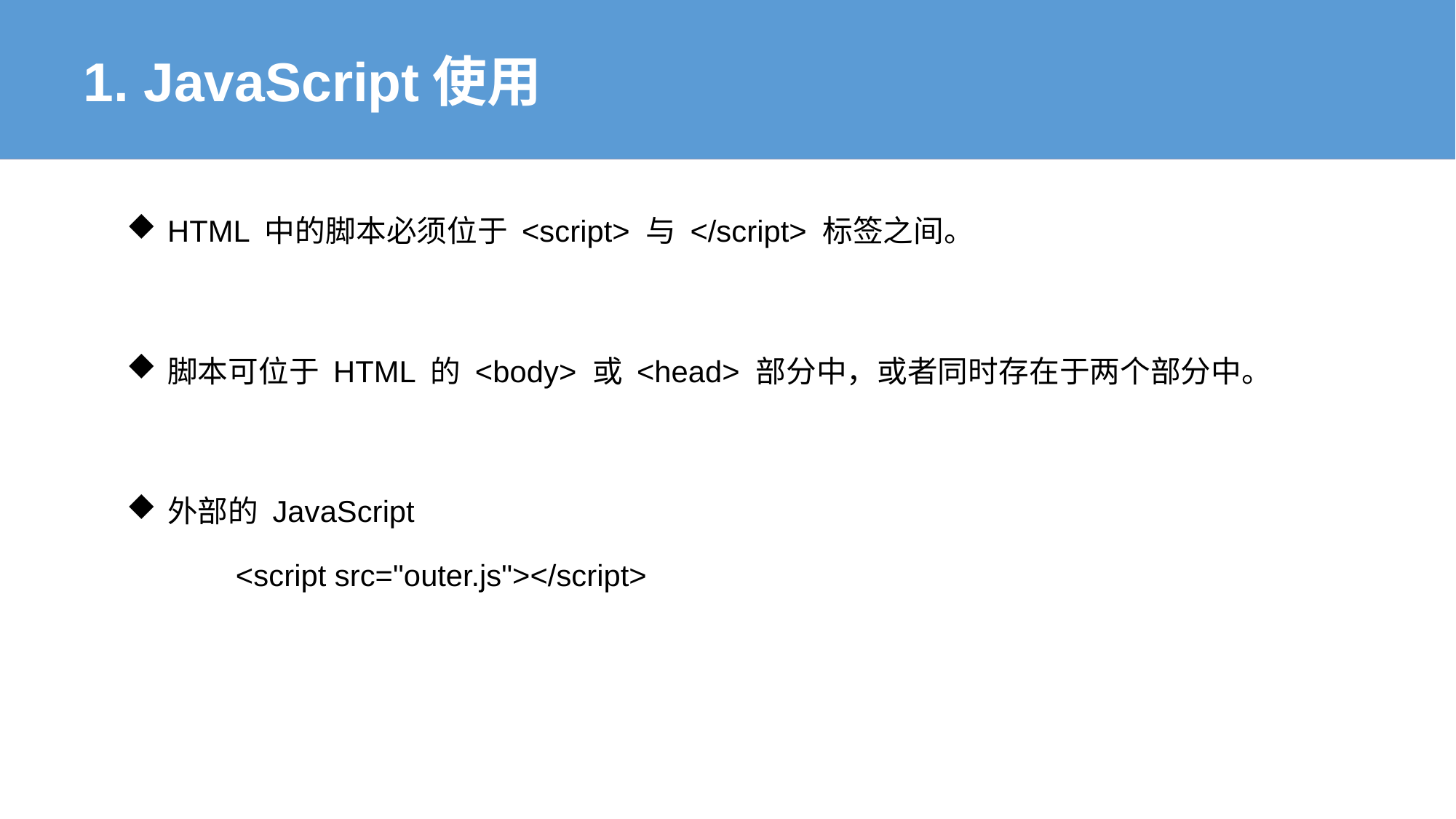

1. JavaScript使用

HTML 中的脚本必须位于 <script> 与 </script> 标签之间。

脚本可位于 HTML 的 <body> 或 <head> 部分中，或者同时存在于两个部分中。

外部的 JavaScript
	<script src="outer.js"></script>